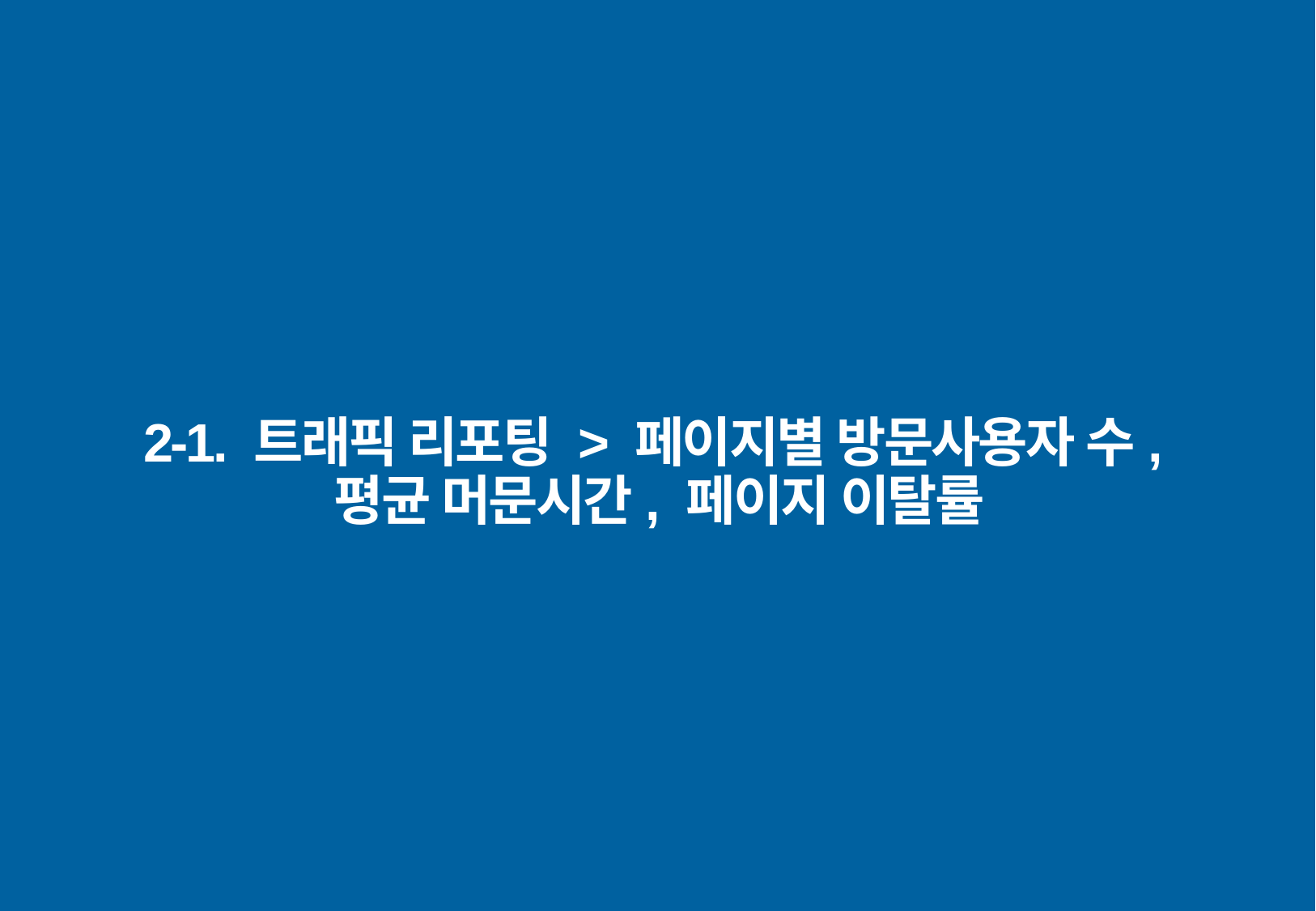

2-1. 트래픽 리포팅 > 페이지별 방문사용자 수,
평균 머문시간, 페이지 이탈률